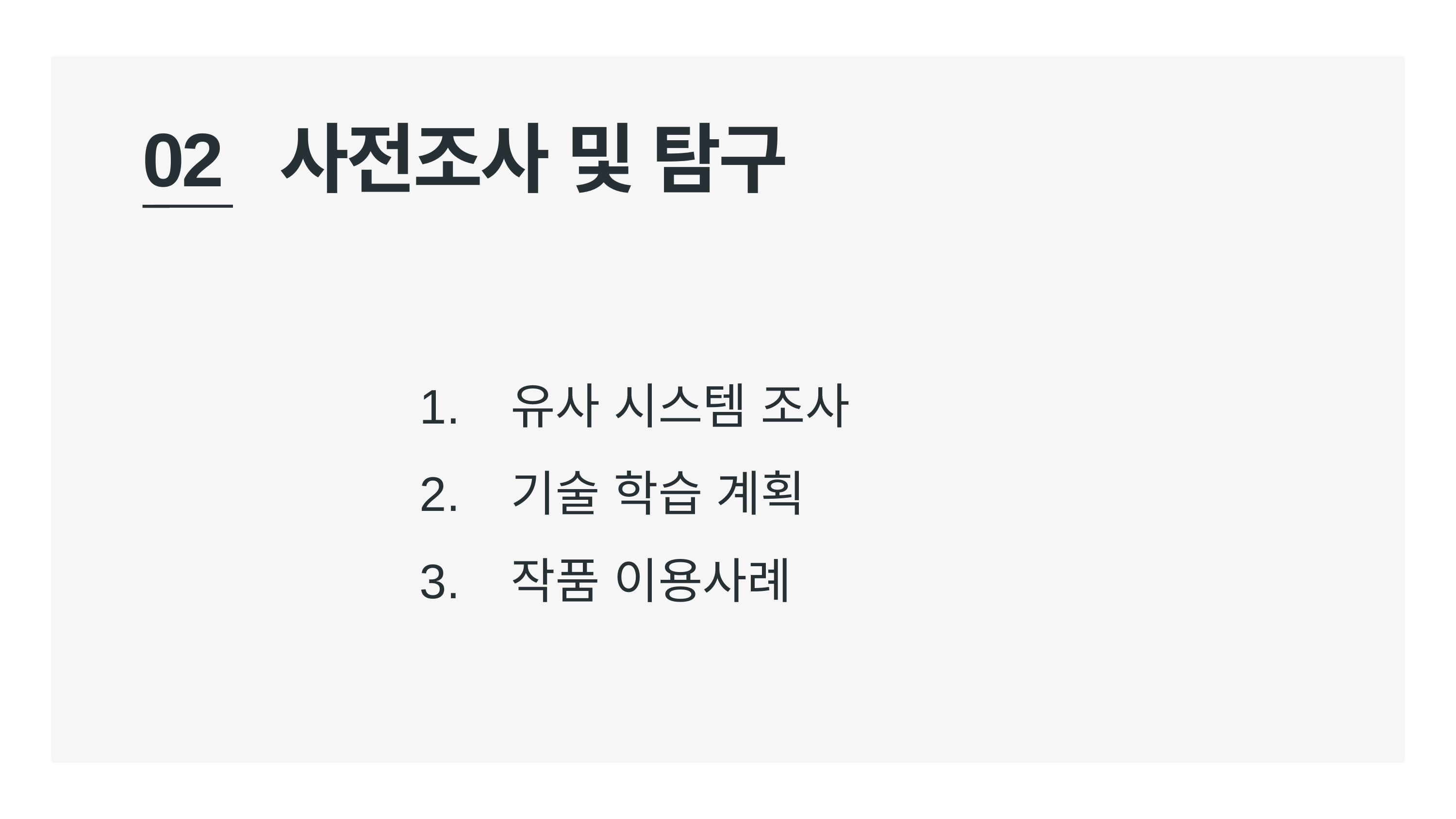

02  사전조사 및 탐구

유사 시스템 조사
기술 학습 계획
작품 이용사례